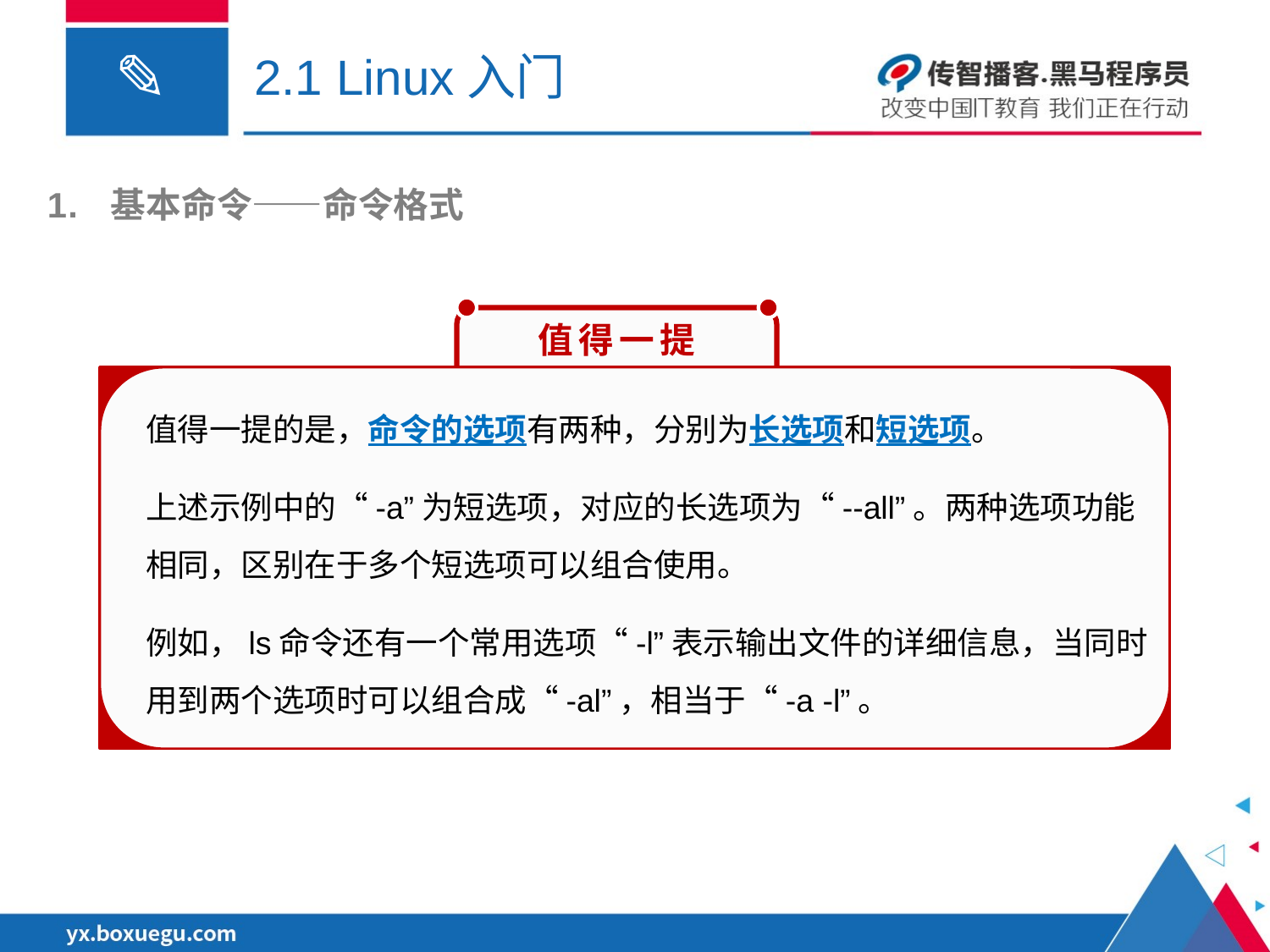

# 2.1 Linux入门
基本命令——命令格式

值得一提

值得一提的是，命令的选项有两种，分别为长选项和短选项。
上述示例中的“-a”为短选项，对应的长选项为“--all”。两种选项功能相同，区别在于多个短选项可以组合使用。
例如，ls命令还有一个常用选项“-l”表示输出文件的详细信息，当同时用到两个选项时可以组合成“-al”，相当于“-a -l”。